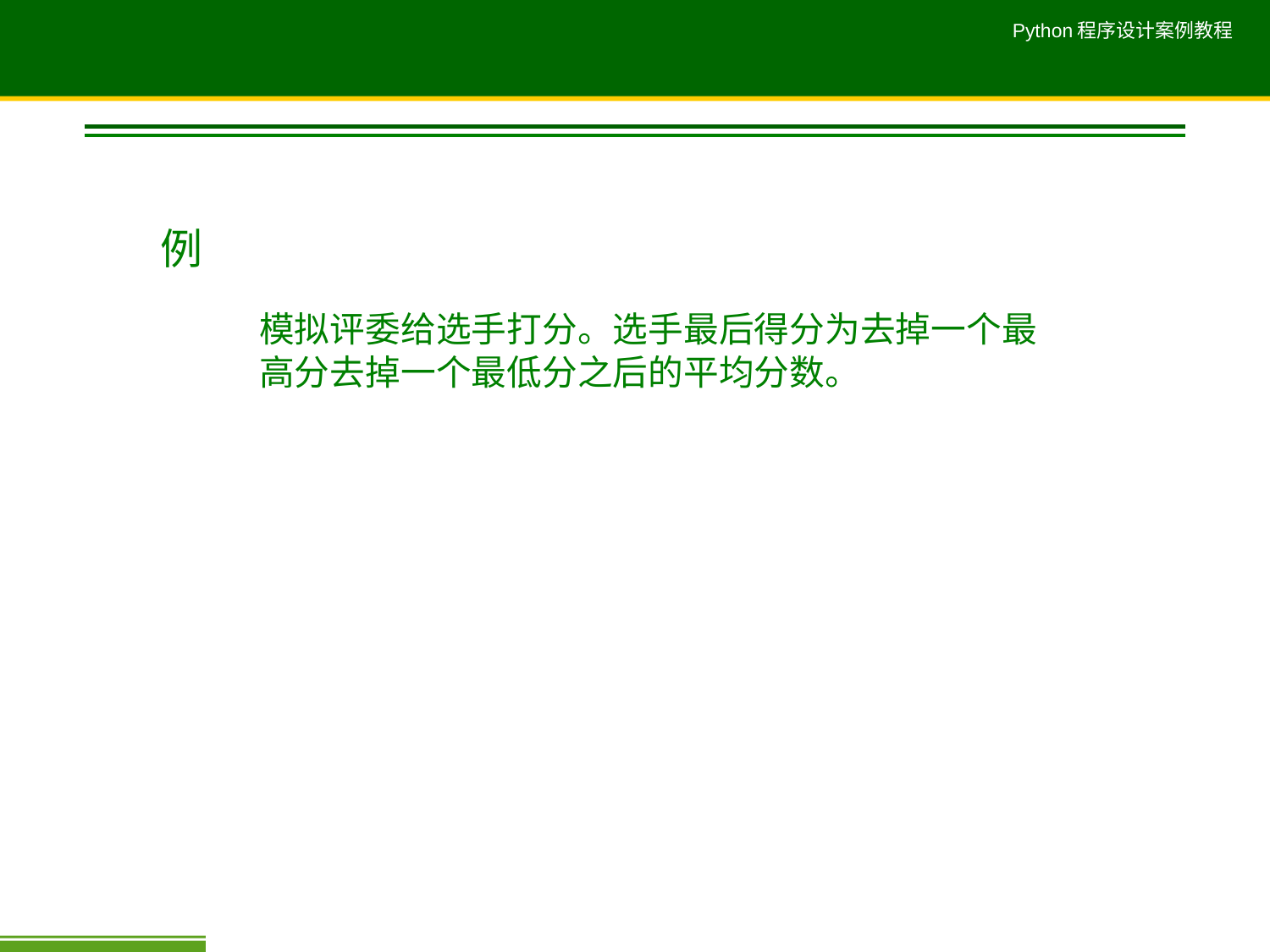

例
模拟评委给选手打分。选手最后得分为去掉一个最高分去掉一个最低分之后的平均分数。